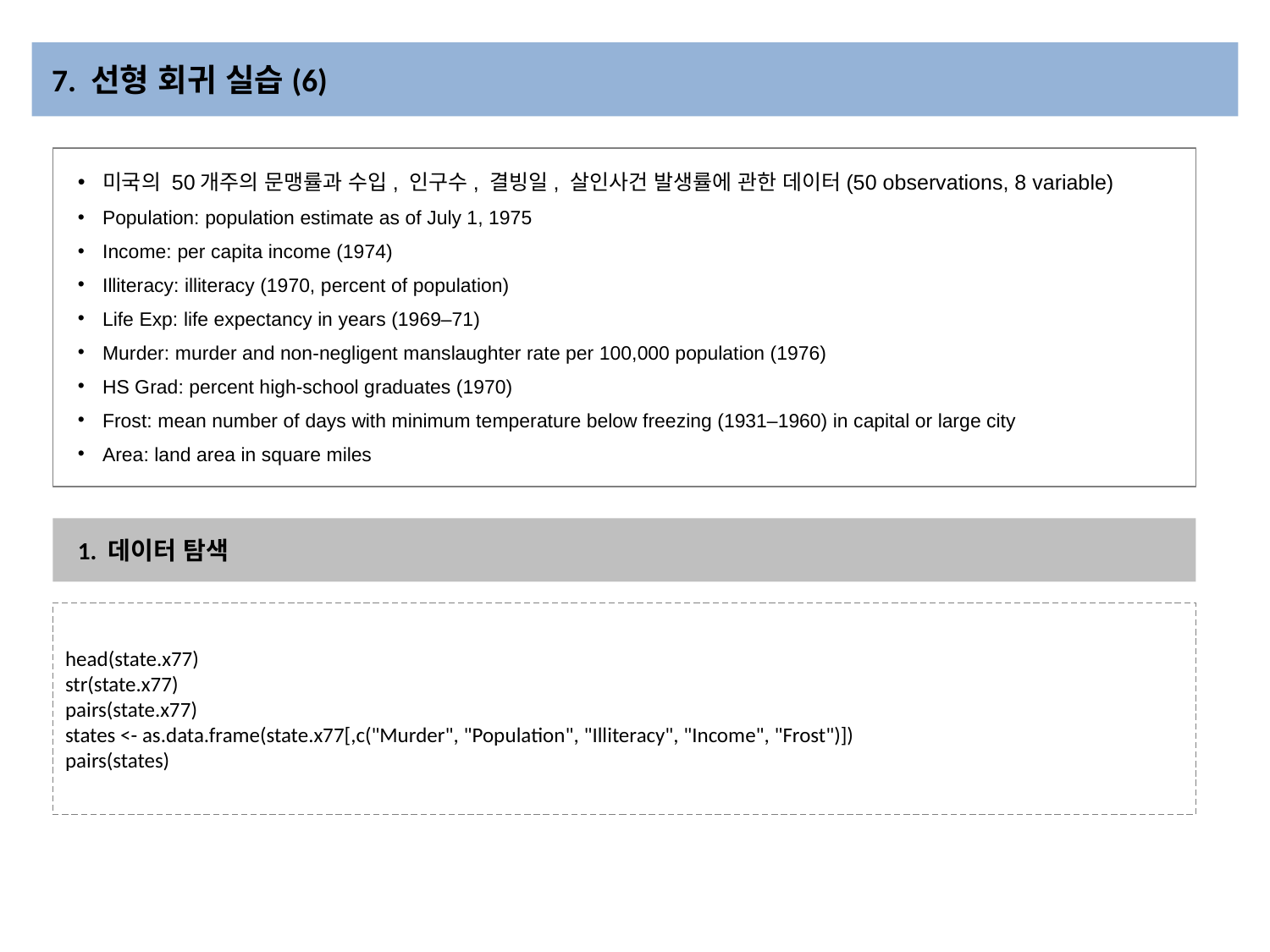

# 7. 선형 회귀 실습(6)
미국의 50개주의 문맹률과 수입, 인구수, 결빙일, 살인사건 발생률에 관한 데이터(50 observations, 8 variable)
Population: population estimate as of July 1, 1975
Income: per capita income (1974)
Illiteracy: illiteracy (1970, percent of population)
Life Exp: life expectancy in years (1969–71)
Murder: murder and non-negligent manslaughter rate per 100,000 population (1976)
HS Grad: percent high-school graduates (1970)
Frost: mean number of days with minimum temperature below freezing (1931–1960) in capital or large city
Area: land area in square miles
1. 데이터 탐색
head(state.x77)
str(state.x77)
pairs(state.x77)
states <- as.data.frame(state.x77[,c("Murder", "Population", "Illiteracy", "Income", "Frost")])
pairs(states)